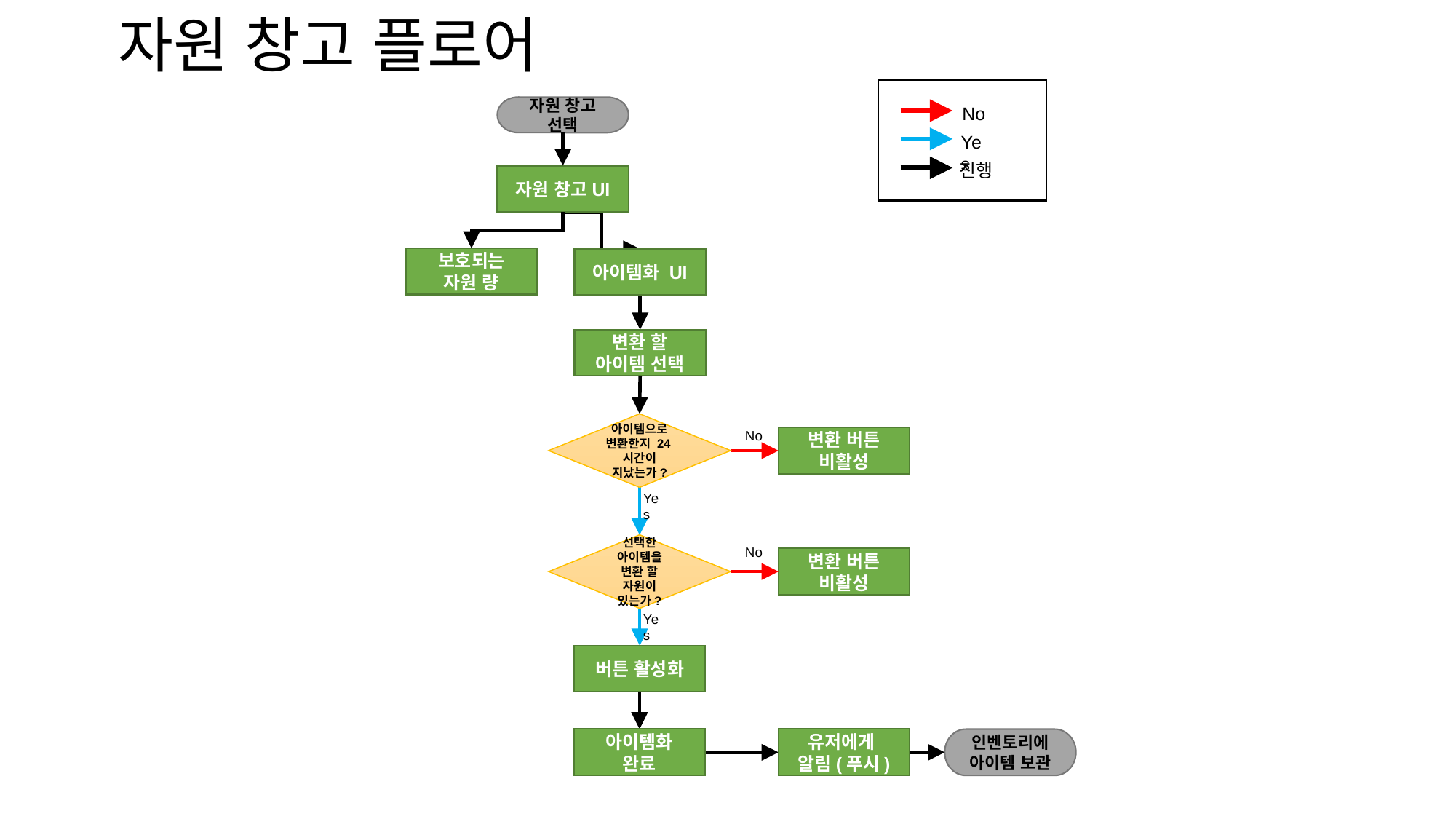

# 자원 창고 플로어

No
Yes
진행
자원 창고
선택
자원 창고UI
보호되는
자원 량
아이템화 UI
변환 할 아이템 선택
아이템으로 변환한지 24시간이 지났는가?
No
변환 버튼 비활성
Yes
선택한 아이템을 변환 할 자원이 있는가?
No
변환 버튼 비활성
Yes
버튼 활성화
유저에게
알림(푸시)
아이템화
완료
인벤토리에 아이템 보관